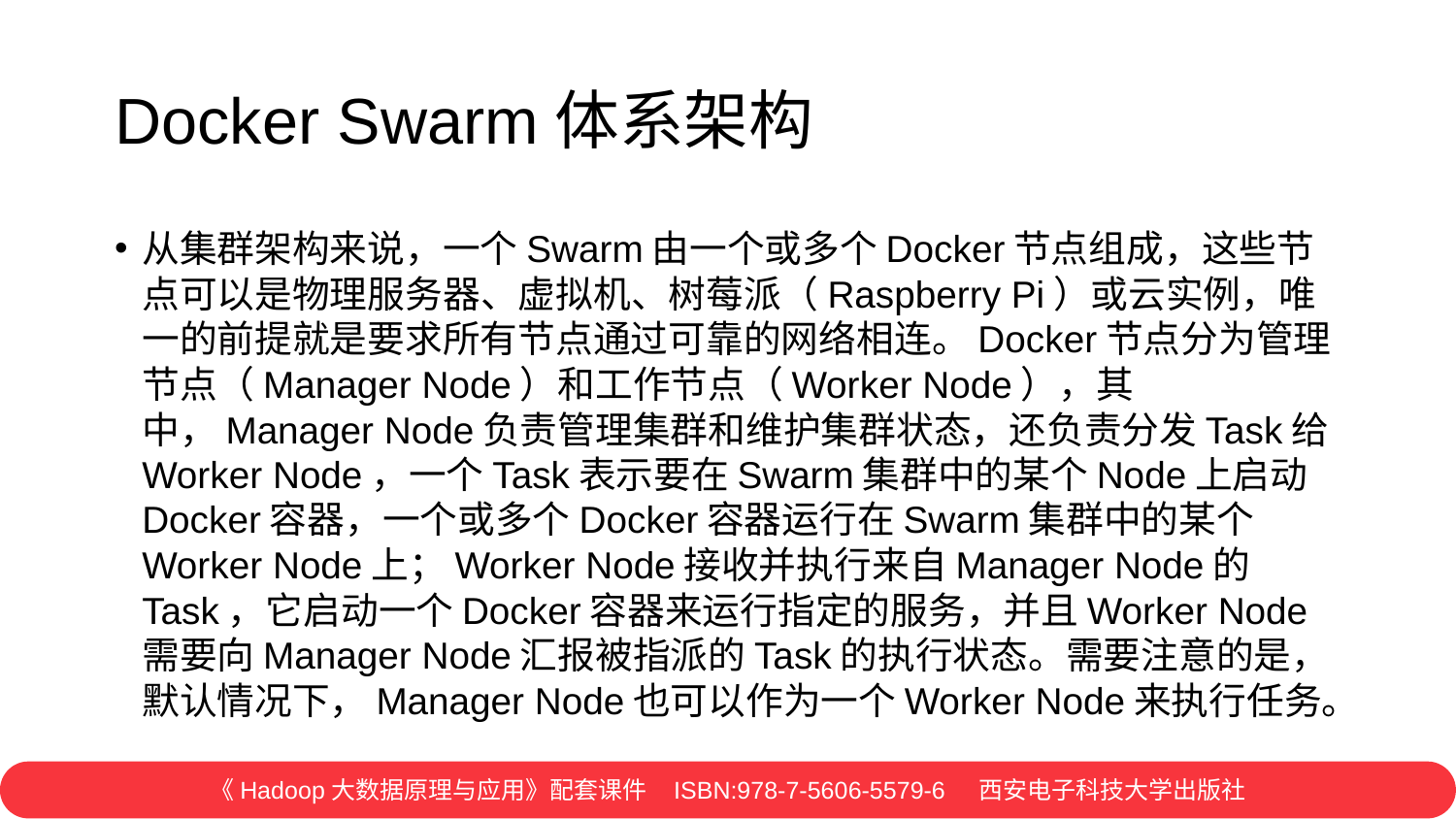

# Docker Swarm体系架构
从集群架构来说，一个Swarm由一个或多个Docker节点组成，这些节点可以是物理服务器、虚拟机、树莓派（Raspberry Pi）或云实例，唯一的前提就是要求所有节点通过可靠的网络相连。Docker节点分为管理节点（Manager Node）和工作节点（Worker Node），其中，Manager Node负责管理集群和维护集群状态，还负责分发Task给Worker Node，一个Task表示要在Swarm集群中的某个Node上启动Docker容器，一个或多个Docker容器运行在Swarm集群中的某个Worker Node上；Worker Node接收并执行来自Manager Node的Task，它启动一个Docker容器来运行指定的服务，并且Worker Node需要向Manager Node汇报被指派的Task的执行状态。需要注意的是，默认情况下，Manager Node也可以作为一个Worker Node来执行任务。